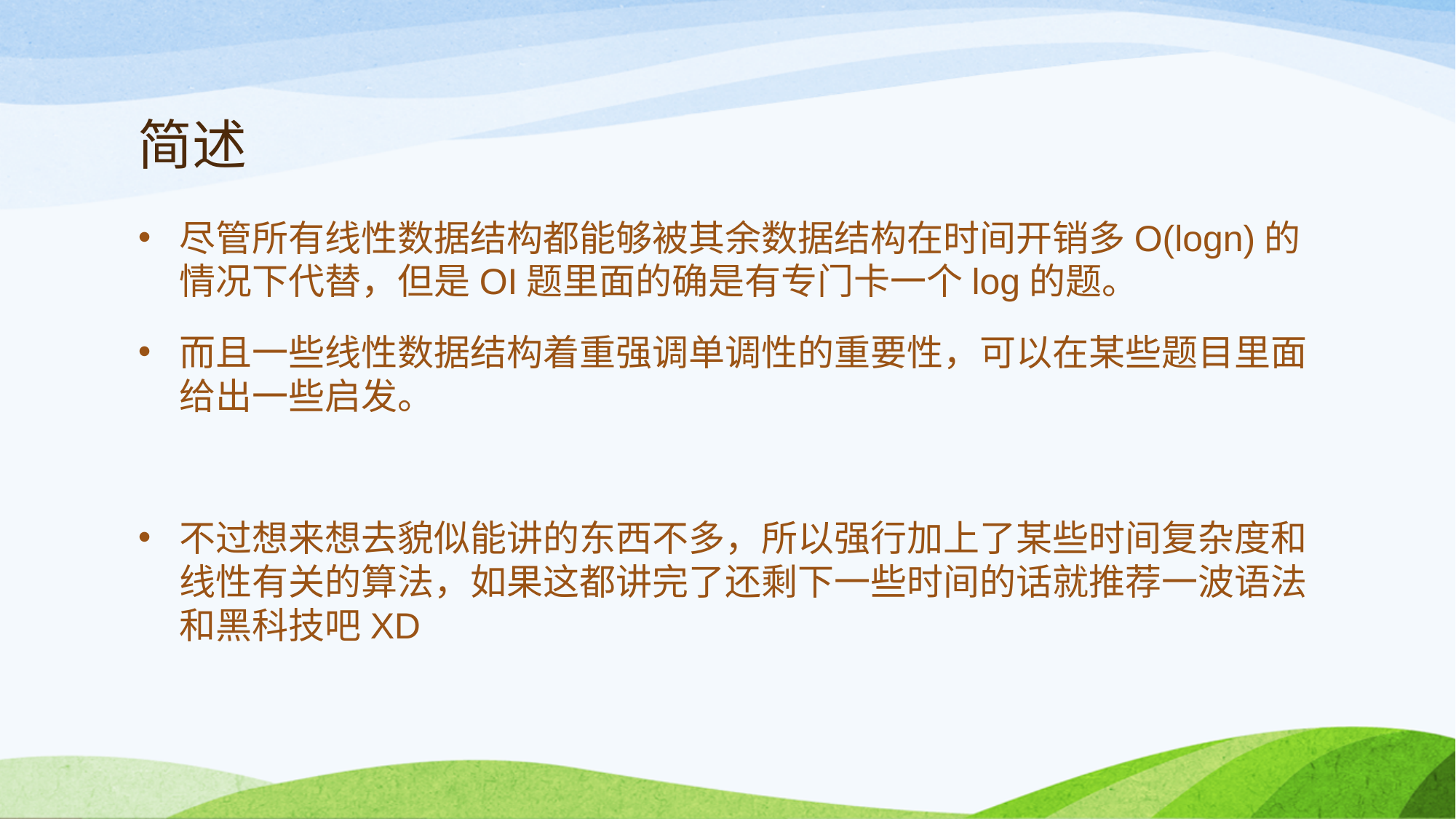

# 简述
尽管所有线性数据结构都能够被其余数据结构在时间开销多O(logn)的情况下代替，但是OI题里面的确是有专门卡一个log的题。
而且一些线性数据结构着重强调单调性的重要性，可以在某些题目里面给出一些启发。

不过想来想去貌似能讲的东西不多，所以强行加上了某些时间复杂度和线性有关的算法，如果这都讲完了还剩下一些时间的话就推荐一波语法和黑科技吧XD